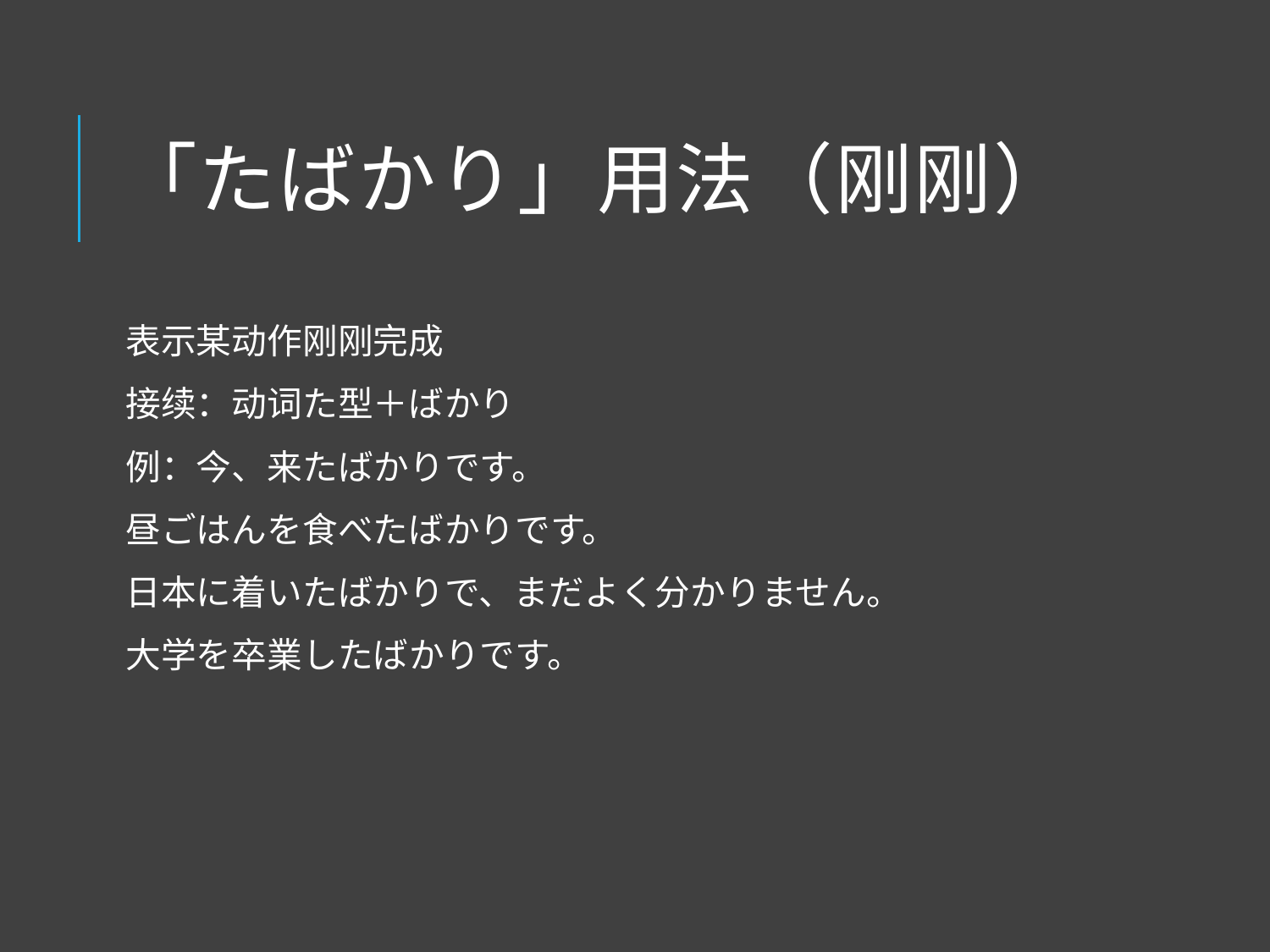

# 「たばかり」用法（刚刚）
表示某动作刚刚完成
接续：动词た型＋ばかり
例：今、来たばかりです。
昼ごはんを食べたばかりです。
日本に着いたばかりで、まだよく分かりません。
大学を卒業したばかりです。